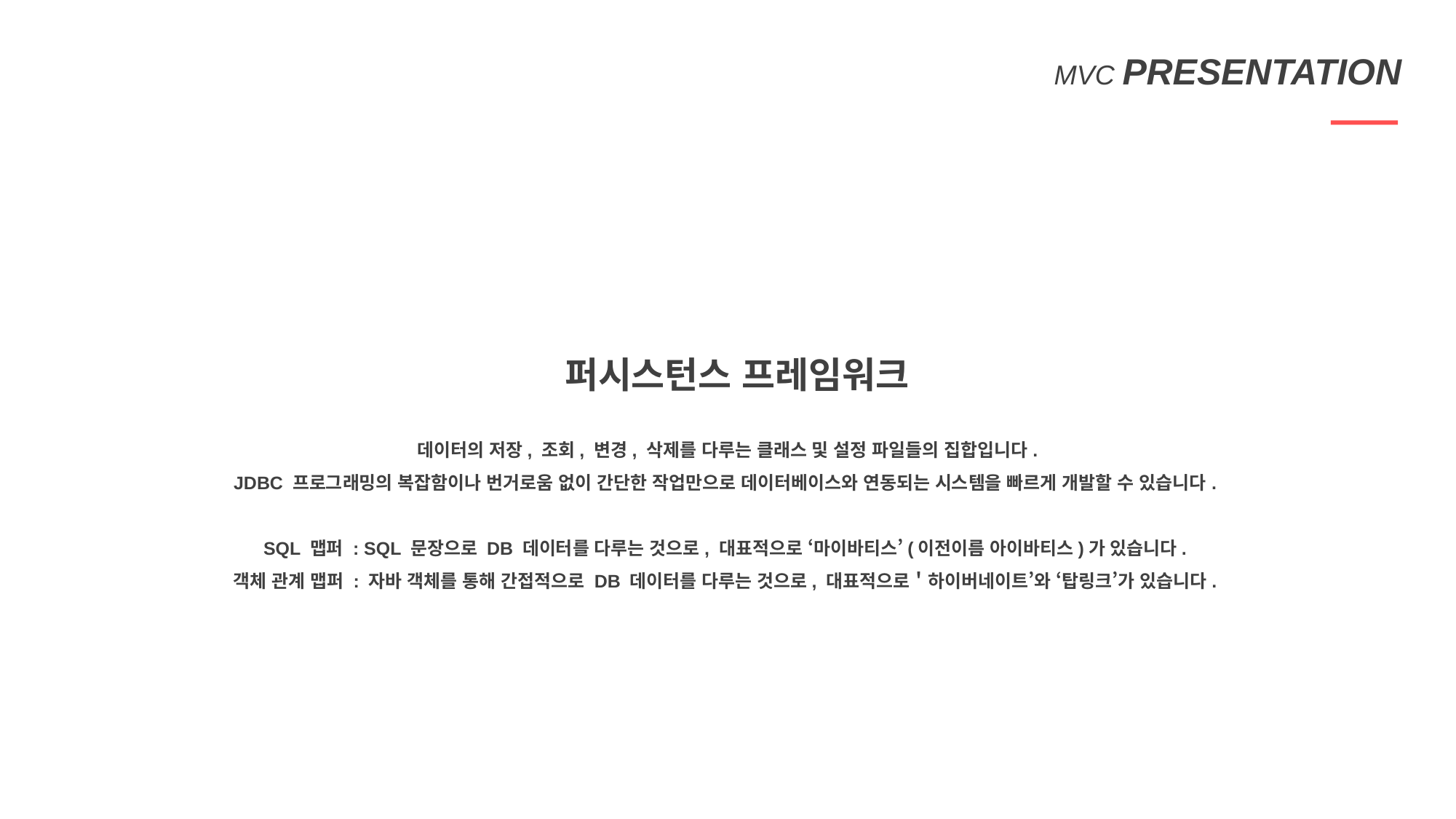

MVC PRESENTATION

 퍼시스턴스 프레임워크

데이터의 저장, 조회, 변경, 삭제를 다루는 클래스 및 설정 파일들의 집합입니다.
JDBC 프로그래밍의 복잡함이나 번거로움 없이 간단한 작업만으로 데이터베이스와 연동되는 시스템을 빠르게 개발할 수 있습니다.

SQL 맵퍼 : SQL 문장으로 DB 데이터를 다루는 것으로, 대표적으로 ‘마이바티스’(이전이름 아이바티스)가 있습니다.
객체 관계 맵퍼 : 자바 객체를 통해 간접적으로 DB 데이터를 다루는 것으로, 대표적으로＇하이버네이트’와 ‘탑링크’가 있습니다.